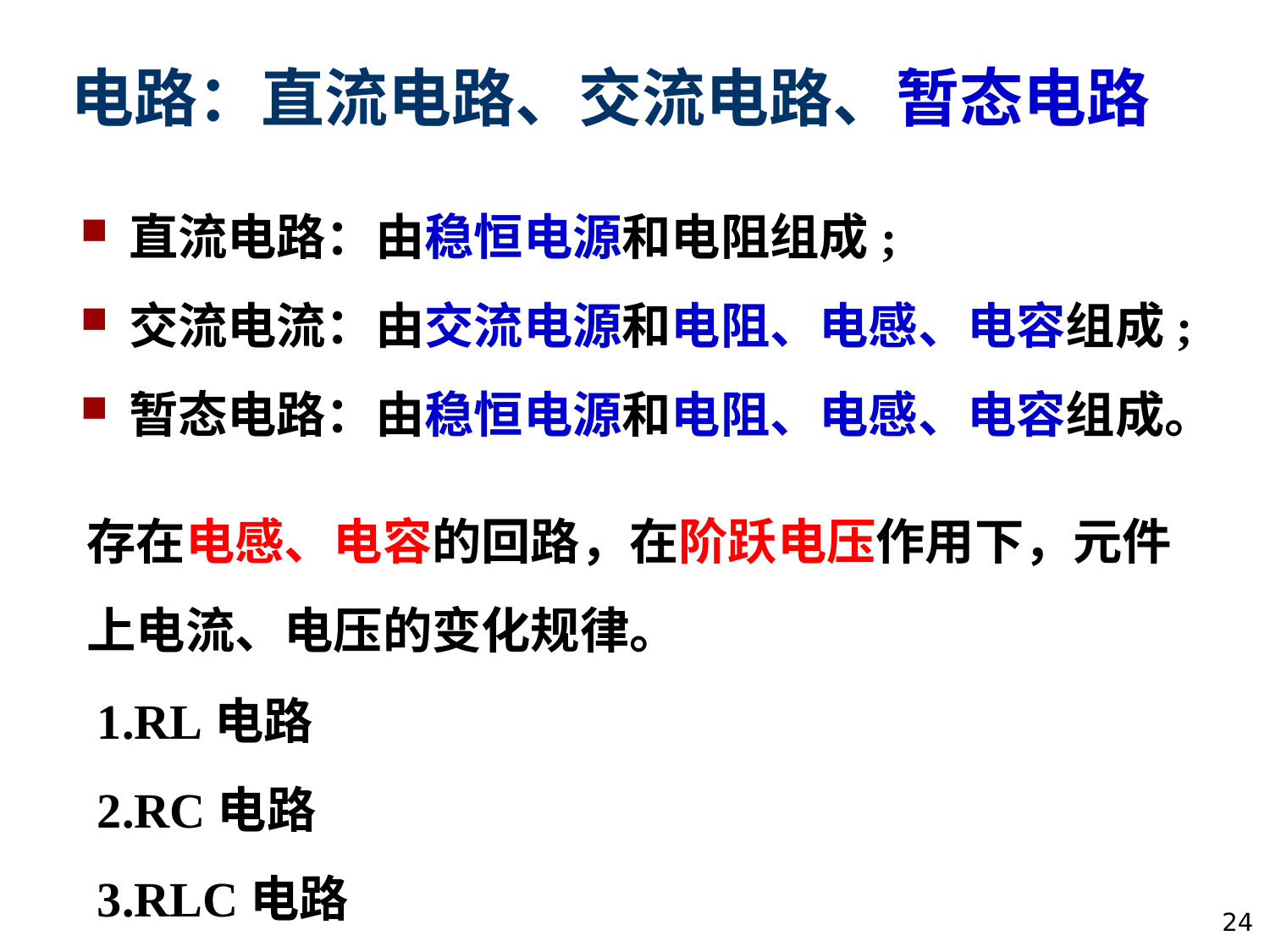

# 电路：直流电路、交流电路、暂态电路
直流电路：由稳恒电源和电阻组成;
交流电流：由交流电源和电阻、电感、电容组成;
暂态电路：由稳恒电源和电阻、电感、电容组成。
存在电感、电容的回路，在阶跃电压作用下，元件上电流、电压的变化规律。
1.RL电路
2.RC电路
3.RLC电路
24